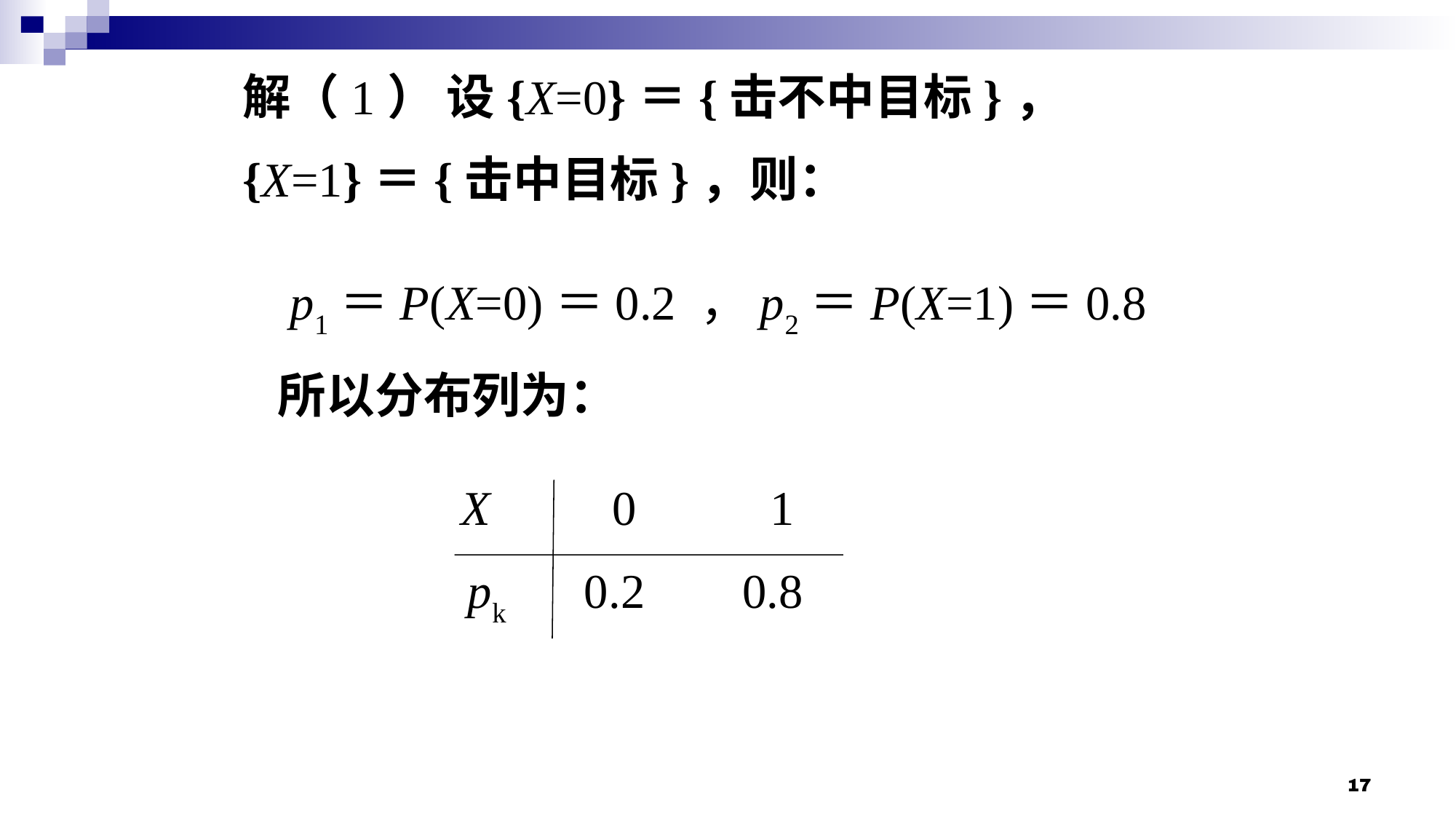

解（1） 设{X=0}＝{击不中目标}，
{X=1}＝{击中目标}，则：
 p1＝P(X=0)＝0.2 ，p2＝P(X=1)＝0.8
所以分布列为：
X          0           1
 pk           0.2        0.8

17